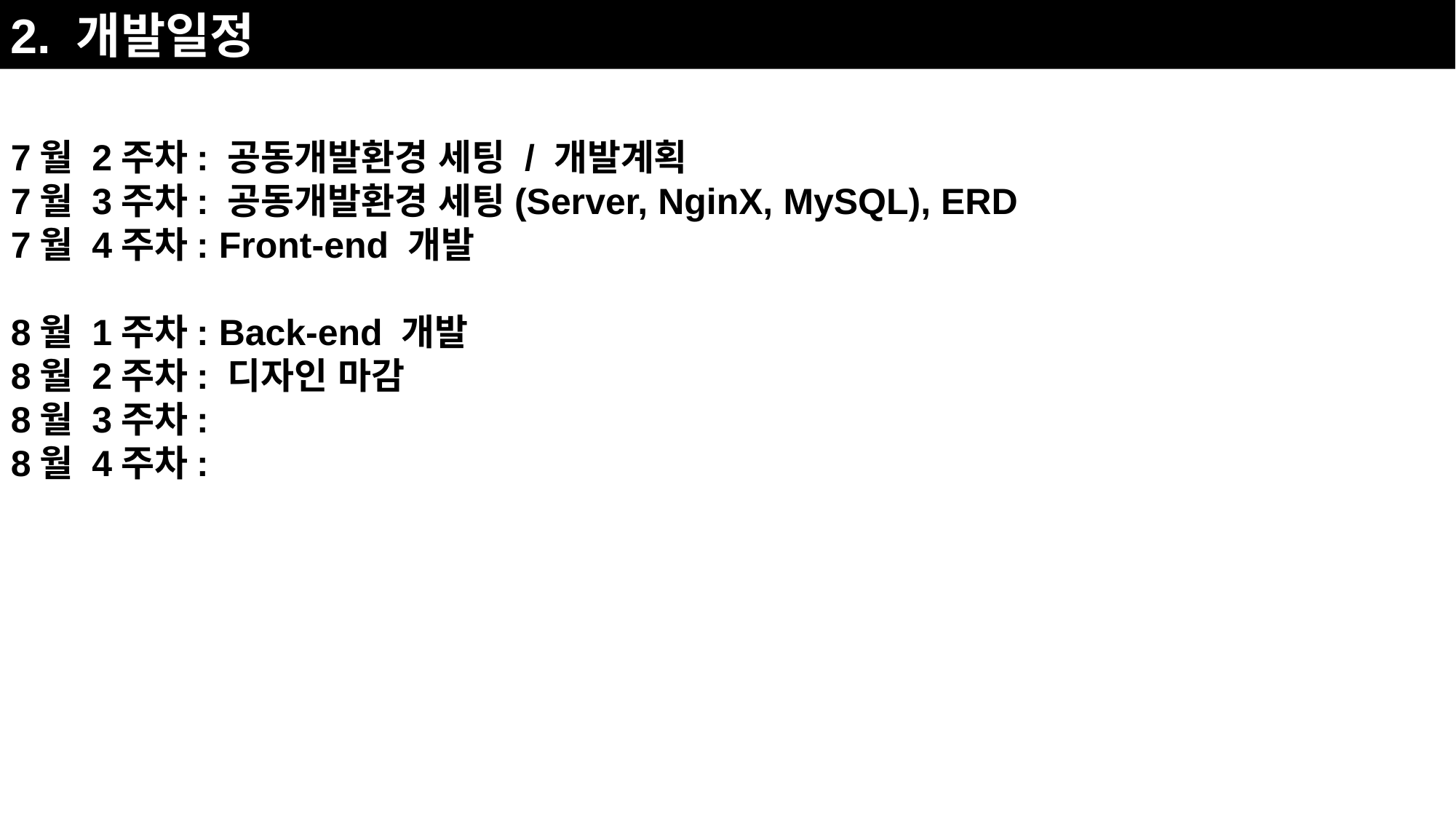

2. 개발일정
7월 2주차: 공동개발환경 세팅 / 개발계획
7월 3주차: 공동개발환경 세팅(Server, NginX, MySQL), ERD
7월 4주차: Front-end 개발

8월 1주차: Back-end 개발
8월 2주차: 디자인 마감
8월 3주차:
8월 4주차: